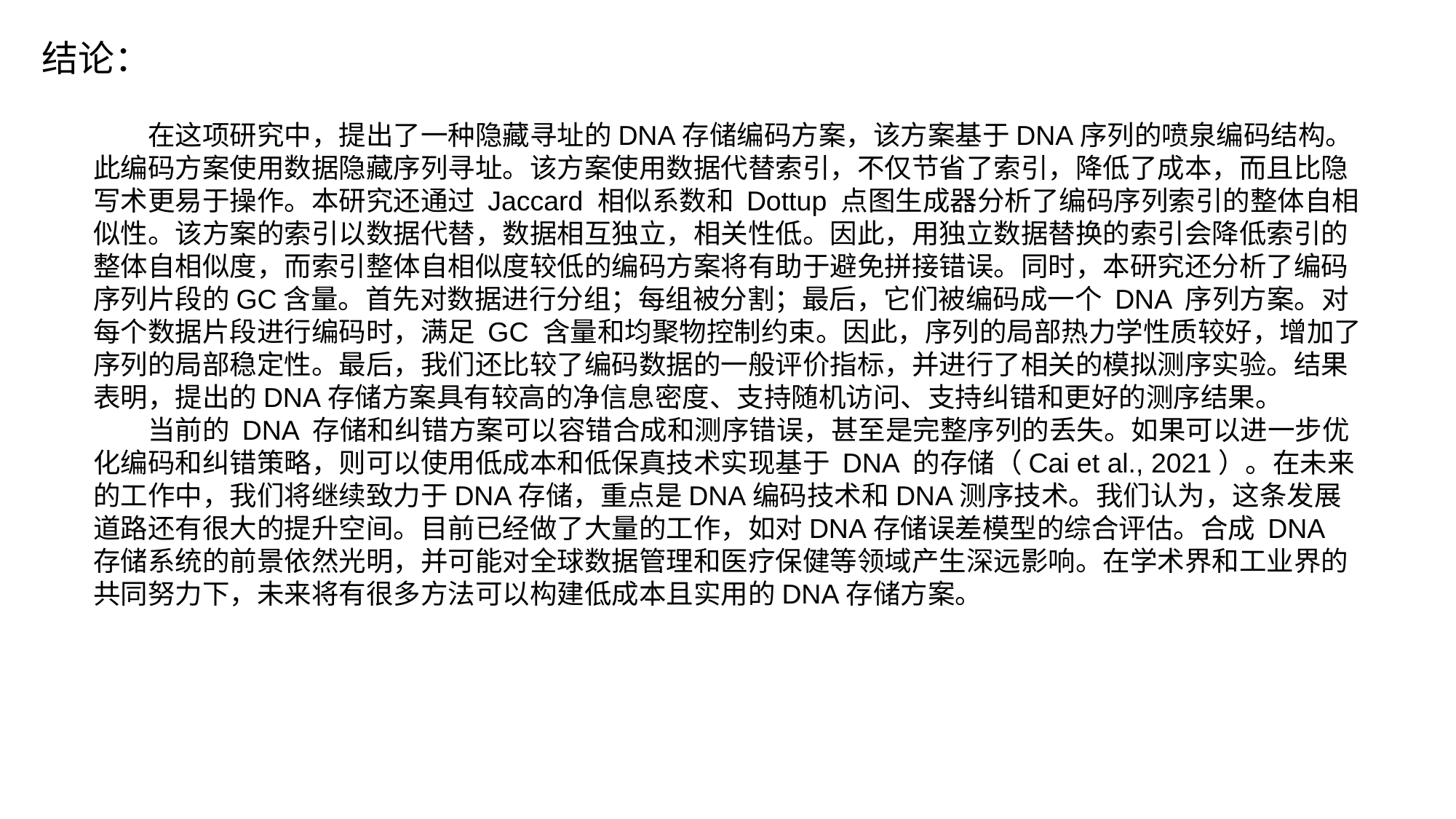

结论：
在这项研究中，提出了一种隐藏寻址的DNA存储编码方案，该方案基于DNA序列的喷泉编码结构。此编码方案使用数据隐藏序列寻址。该方案使用数据代替索引，不仅节省了索引，降低了成本，而且比隐写术更易于操作。本研究还通过 Jaccard 相似系数和 Dottup 点图生成器分析了编码序列索引的整体自相似性。该方案的索引以数据代替，数据相互独立，相关性低。因此，用独立数据替换的索引会降低索引的整体自相似度，而索引整体自相似度较低的编码方案将有助于避免拼接错误。同时，本研究还分析了编码序列片段的GC含量。首先对数据进行分组；每组被分割；最后，它们被编码成一个 DNA 序列方案。对每个数据片段进行编码时，满足 GC 含量和均聚物控制约束。因此，序列的局部热力学性质较好，增加了序列的局部稳定性。最后，我们还比较了编码数据的一般评价指标，并进行了相关的模拟测序实验。结果表明，提出的DNA存储方案具有较高的净信息密度、支持随机访问、支持纠错和更好的测序结果。
当前的 DNA 存储和纠错方案可以容错合成和测序错误，甚至是完整序列的丢失。如果可以进一步优化编码和纠错策略，则可以使用低成本和低保真技术实现基于 DNA 的存储（Cai et al., 2021）。在未来的工作中，我们将继续致力于DNA存储，重点是DNA编码技术和DNA测序技术。我们认为，这条发展道路还有很大的提升空间。目前已经做了大量的工作，如对DNA存储误差模型的综合评估。合成 DNA 存储系统的前景依然光明，并可能对全球数据管理和医疗保健等领域产生深远影响。在学术界和工业界的共同努力下，未来将有很多方法可以构建低成本且实用的DNA存储方案。